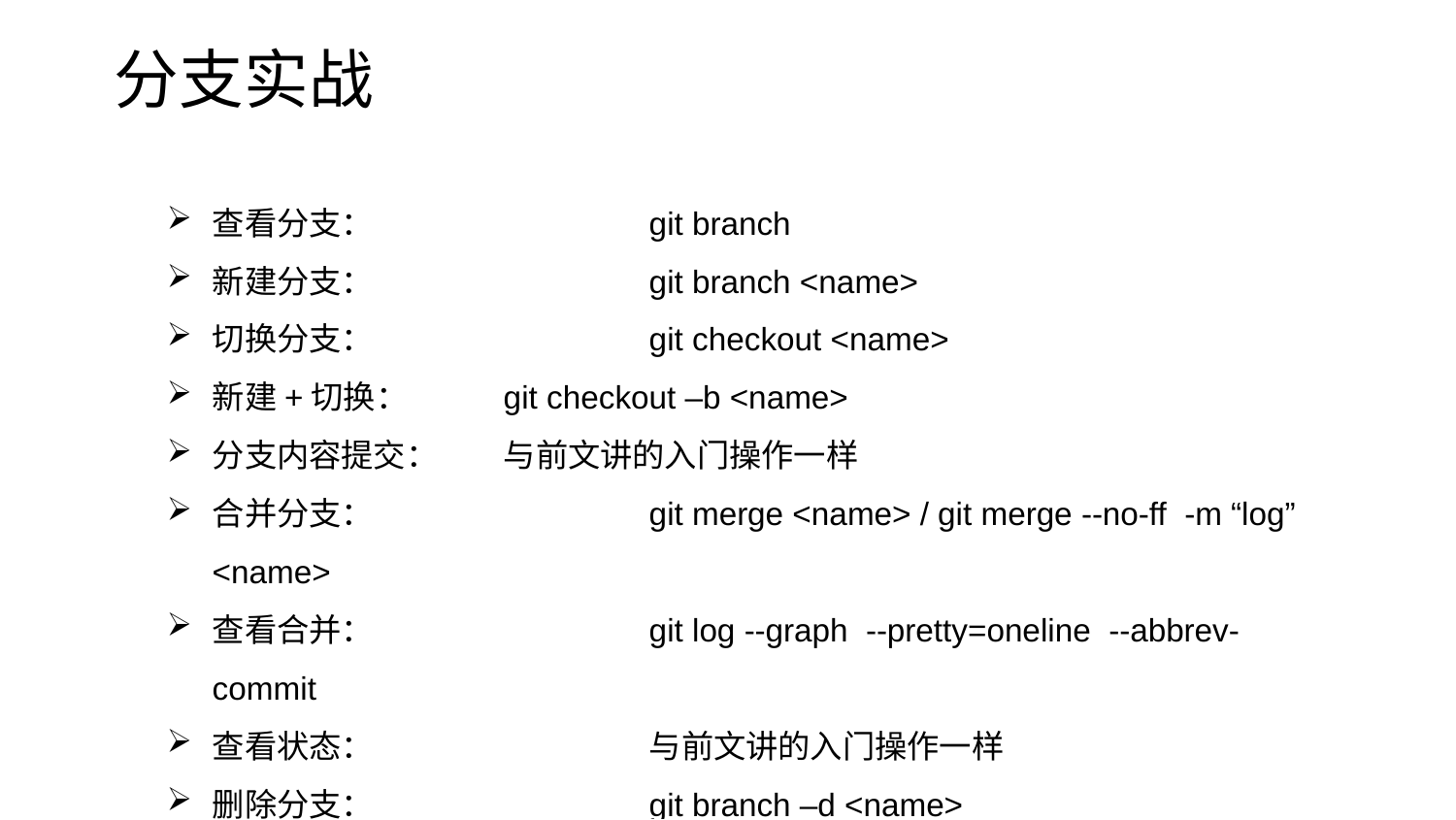

分支实战
查看分支：		git branch
新建分支：		git branch <name>
切换分支：		git checkout <name>
新建+切换：	git checkout –b <name>
分支内容提交：	与前文讲的入门操作一样
合并分支：		git merge <name> / git merge --no-ff  -m “log” <name>
查看合并：		git log --graph  --pretty=oneline  --abbrev-commit
查看状态：		与前文讲的入门操作一样
删除分支：		git branch –d <name>